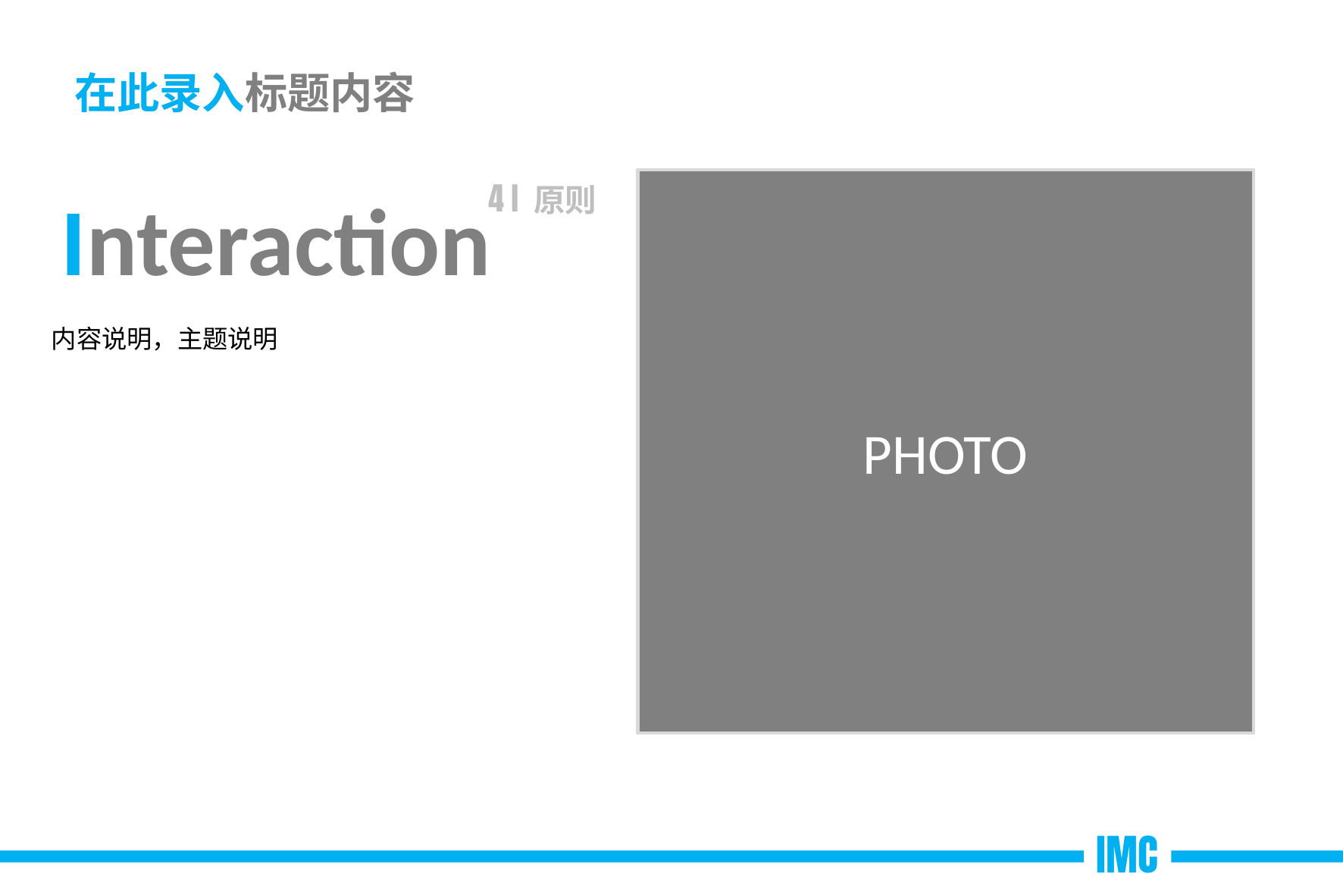

在此录入标题内容
PHOTO
Interaction
4 I 原则
内容说明，主题说明